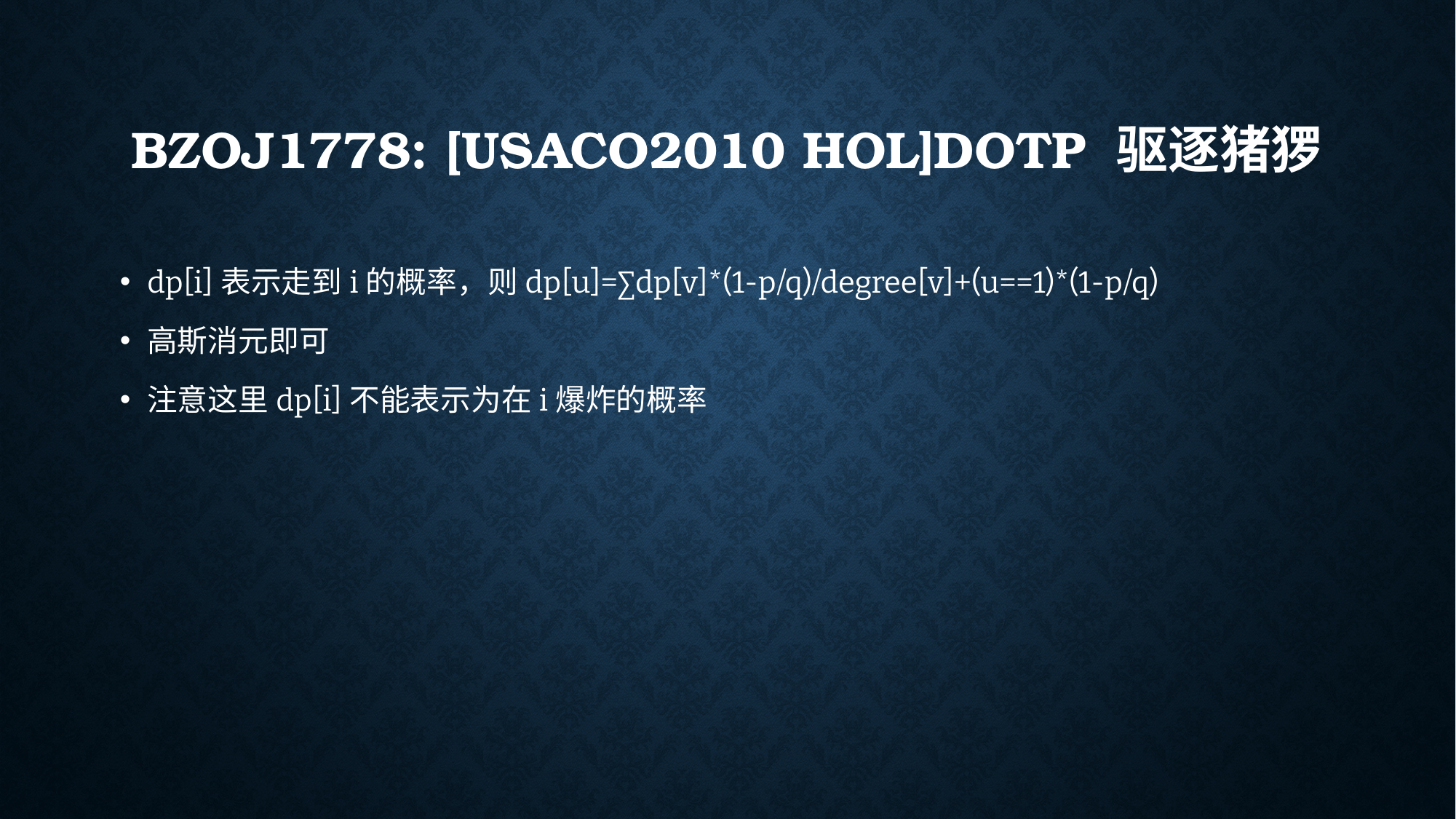

# BZOJ1778: [Usaco2010 Hol]Dotp 驱逐猪猡
dp[i]表示走到i的概率，则dp[u]=∑dp[v]*(1-p/q)/degree[v]+(u==1)*(1-p/q)
高斯消元即可
注意这里dp[i]不能表示为在i爆炸的概率